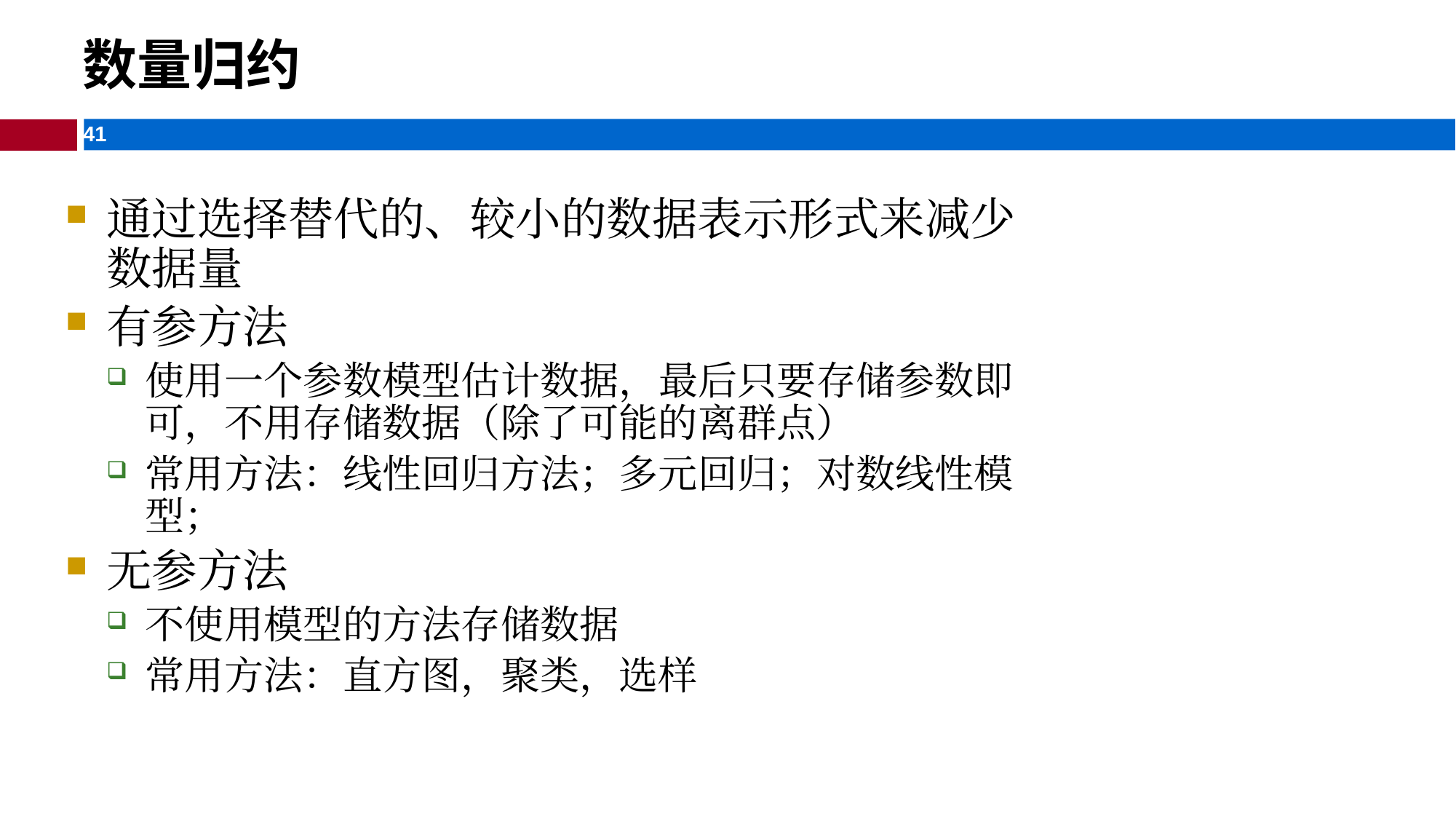

数量归约
通过选择替代的、较小的数据表示形式来减少数据量
有参方法
使用一个参数模型估计数据，最后只要存储参数即可，不用存储数据（除了可能的离群点）
常用方法：线性回归方法；多元回归；对数线性模型；
无参方法
不使用模型的方法存储数据
常用方法：直方图，聚类，选样